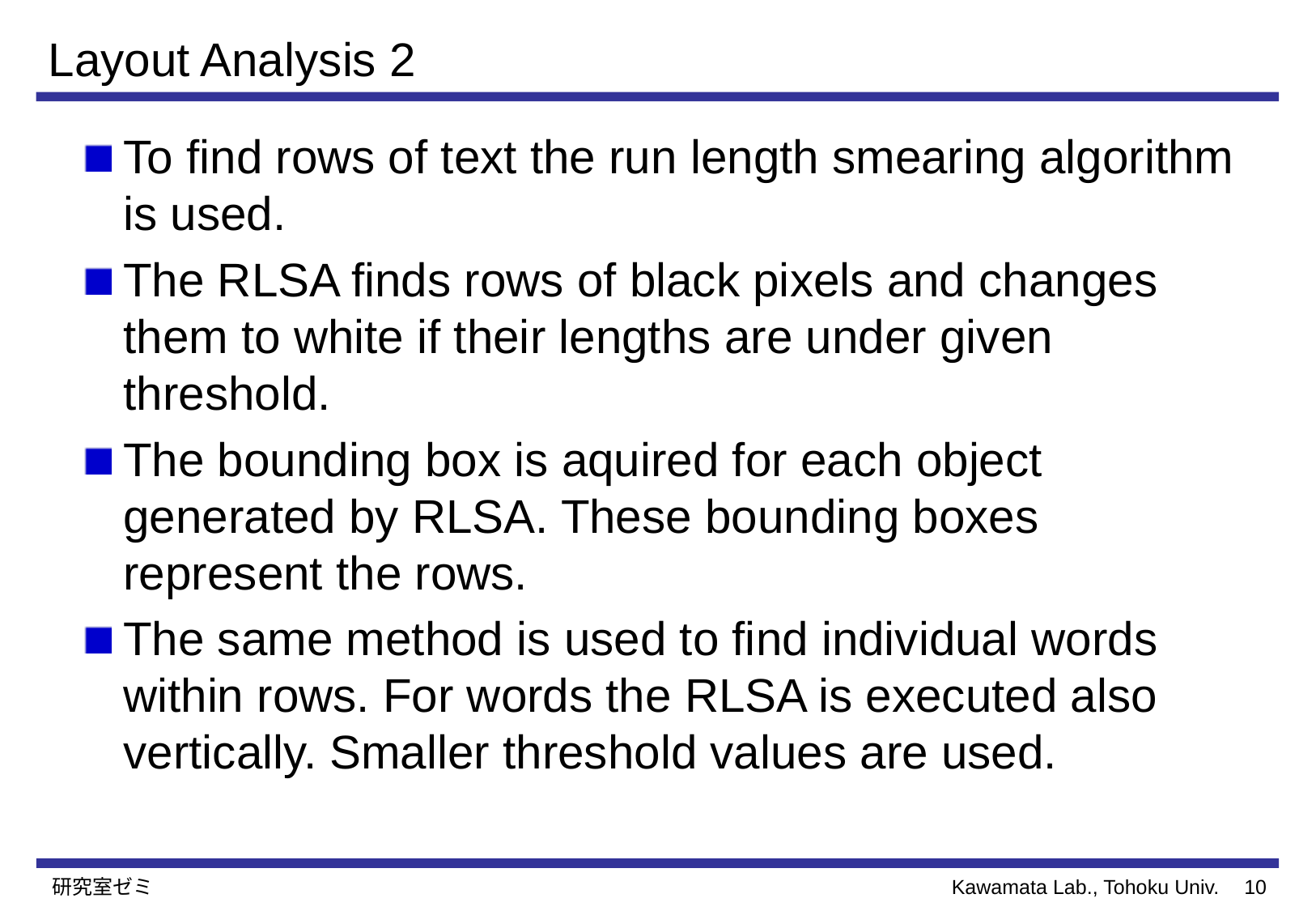

# Layout Analysis 2
To find rows of text the run length smearing algorithm is used.
The RLSA finds rows of black pixels and changes them to white if their lengths are under given threshold.
The bounding box is aquired for each object generated by RLSA. These bounding boxes represent the rows.
The same method is used to find individual words within rows. For words the RLSA is executed also vertically. Smaller threshold values are used.
研究室ゼミ
10